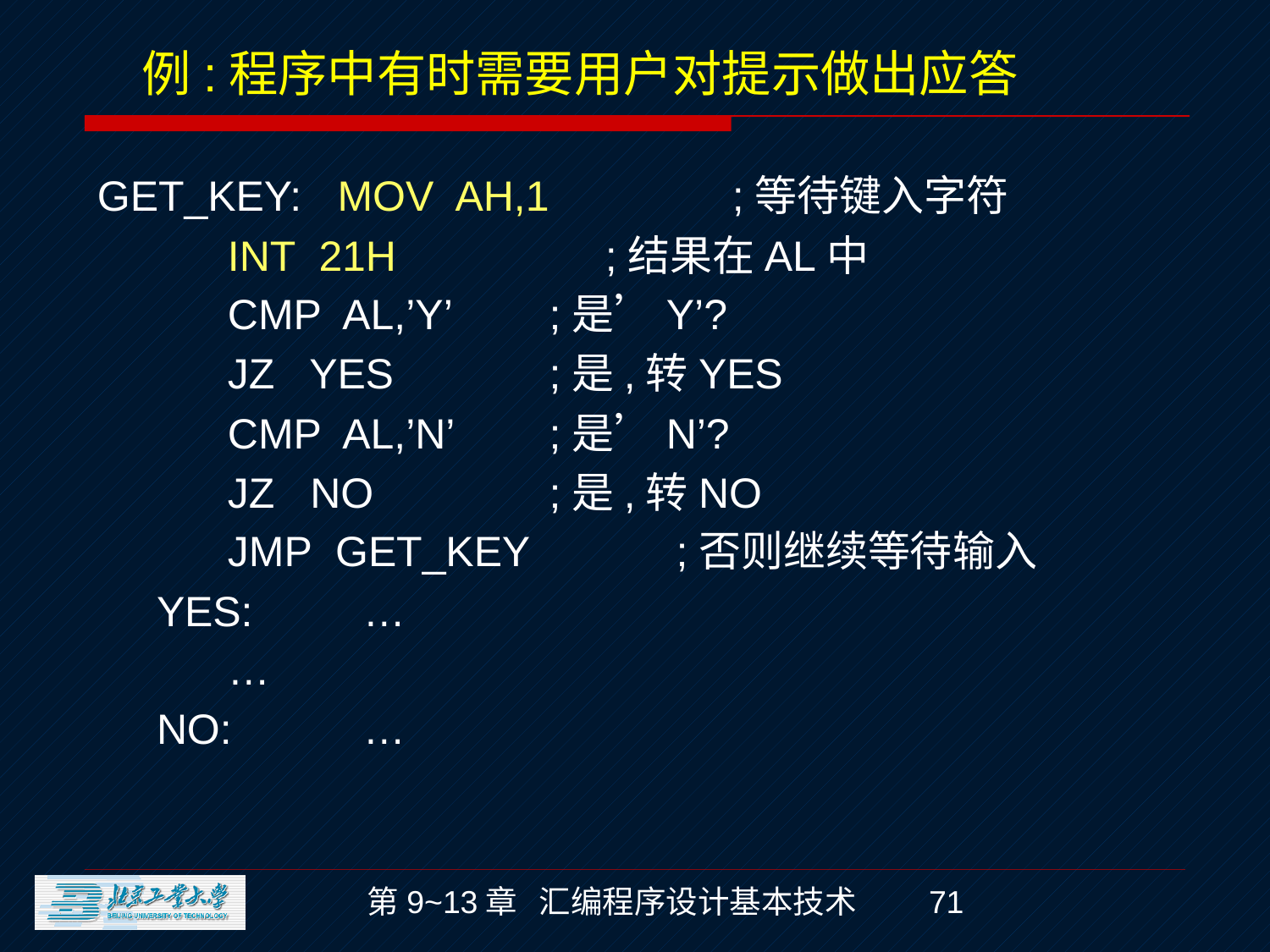

例:程序中有时需要用户对提示做出应答

GET_KEY:   MOV  AH,1		;等待键入字符
           INT  21H		;结果在AL中
           CMP  AL,’Y’ 	      ;是’Y’?
           JZ   YES	      ;是,转YES
           CMP  AL,’N’ 	      ;是’N’?
           JZ   NO	      ;是,转NO
           JMP  GET_KEY	      ;否则继续等待输入
     YES:	 …
           …
     NO:	 …